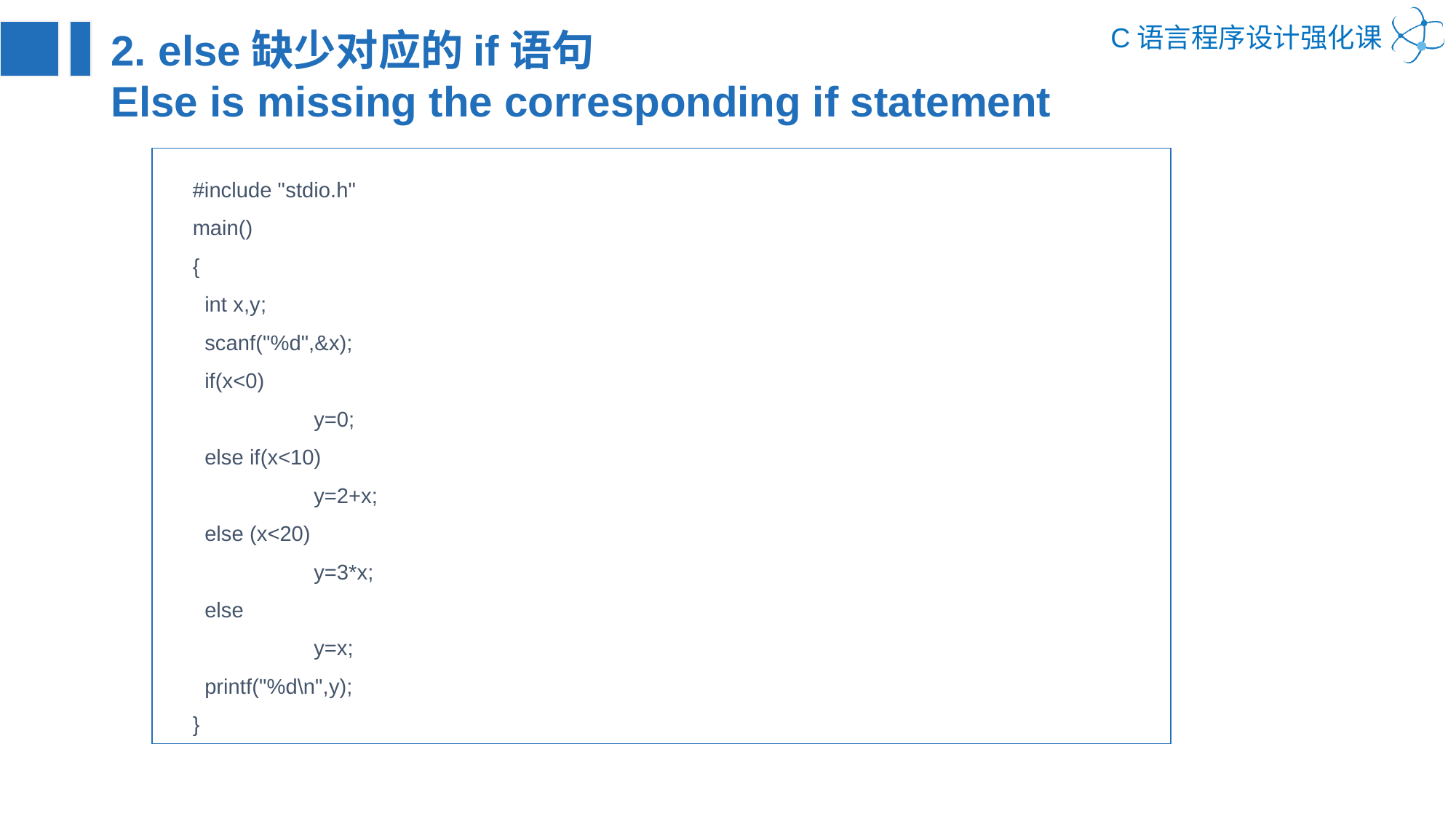

2. else缺少对应的if语句
Else is missing the corresponding if statement

#include "stdio.h"
main()
{
  int x,y;
  scanf("%d",&x);
  if(x<0)
	  y=0;
  else if(x<10)
	  y=2+x;
  else (x<20)
	  y=3*x;
  else
	  y=x;
  printf("%d\n",y);
}